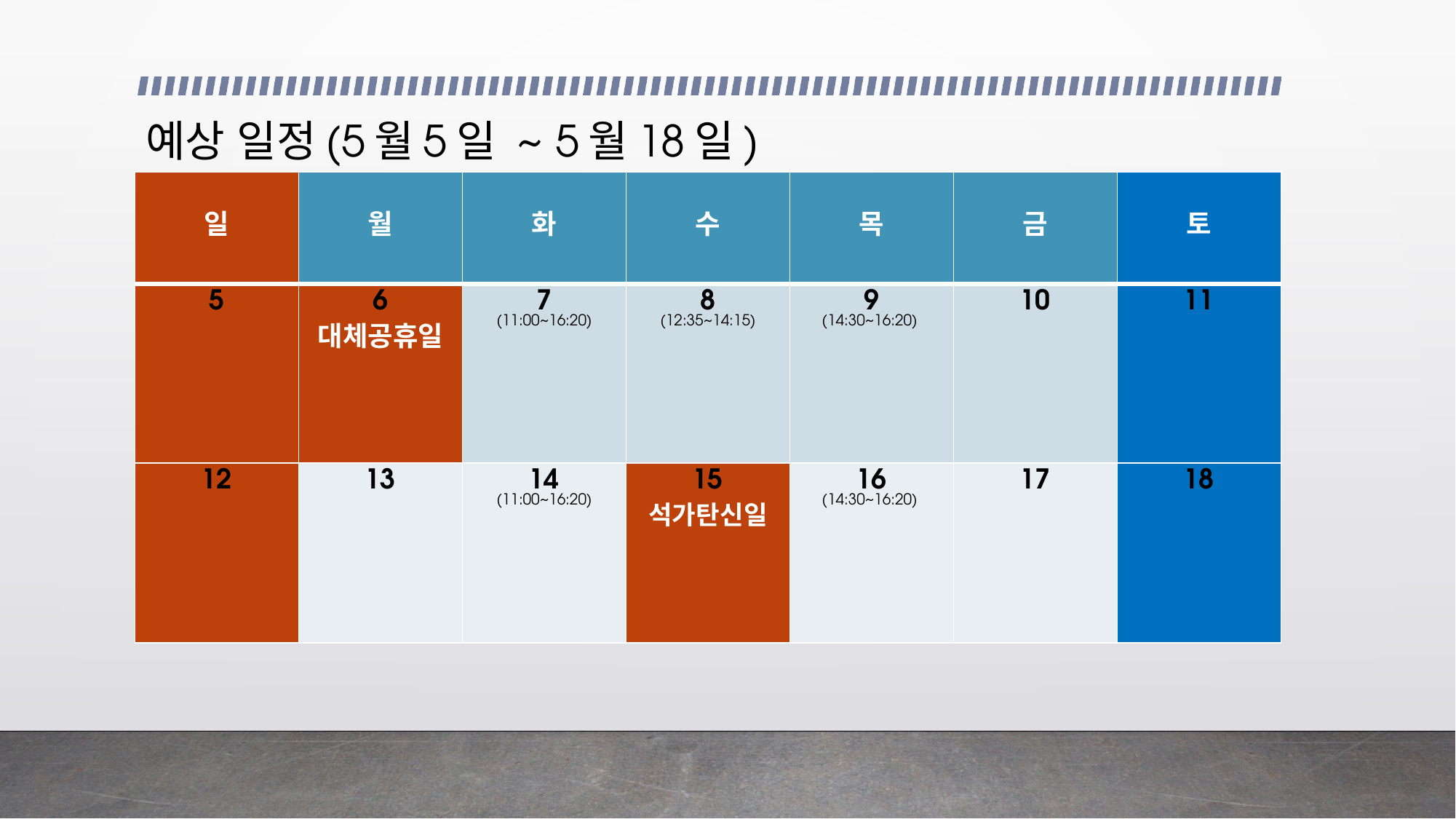

# 예상 일정(5월5일 ~ 5월18일)
| 일 | 월 | 화 | 수 | 목 | 금 | 토 |
| --- | --- | --- | --- | --- | --- | --- |
| 5 | 6 대체공휴일 | 7 (11:00~16:20) | 8 (12:35~14:15) | 9 (14:30~16:20) | 10 | 11 |
| 12 | 13 | 14 (11:00~16:20) | 15 석가탄신일 | 16 (14:30~16:20) | 17 | 18 |